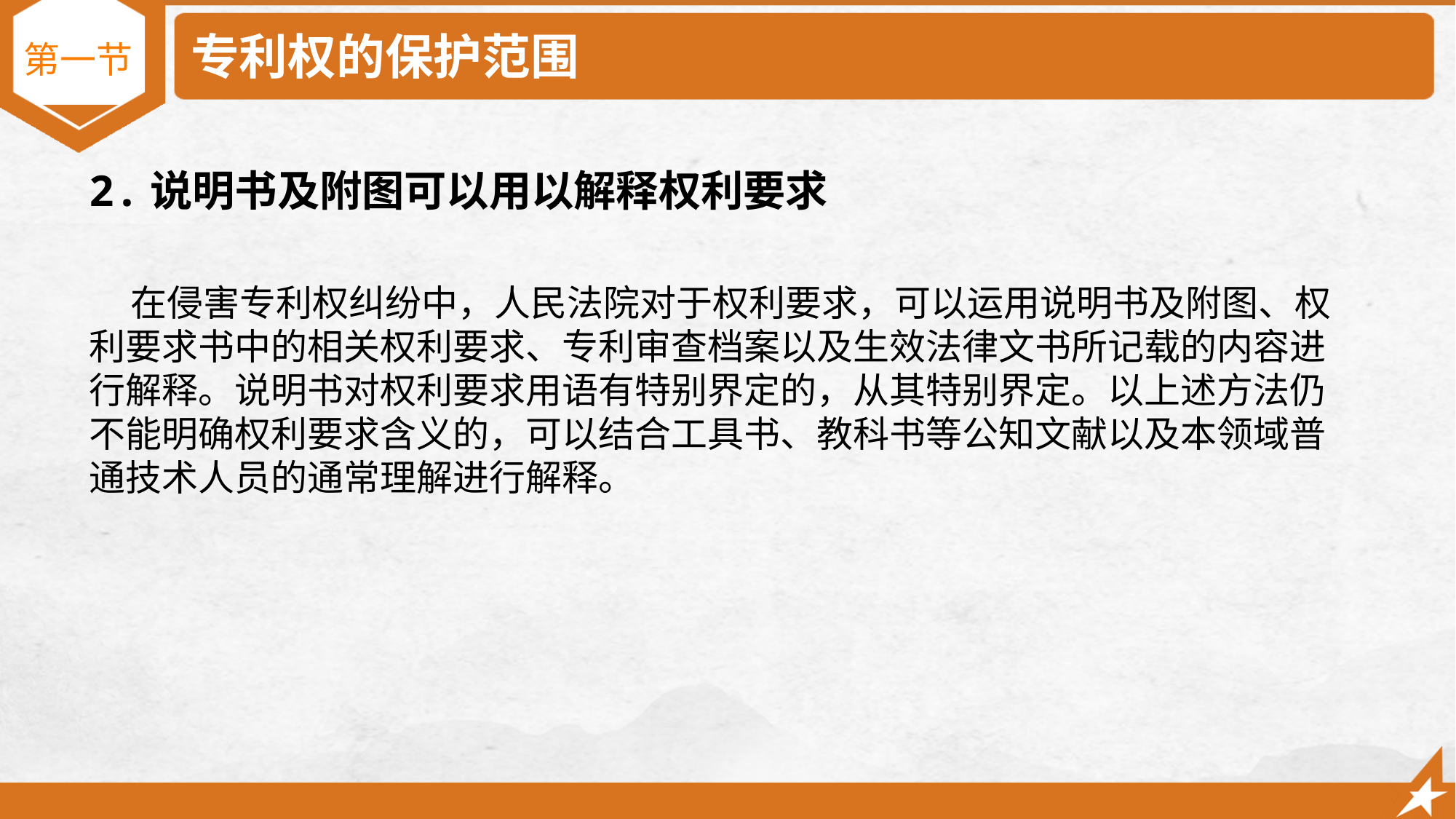

# 专利权的保护范围
第一节
2.说明书及附图可以用以解释权利要求
    在侵害专利权纠纷中，人民法院对于权利要求，可以运用说明书及附图、权利要求书中的相关权利要求、专利审查档案以及生效法律文书所记载的内容进行解释。说明书对权利要求用语有特别界定的，从其特别界定。以上述方法仍不能明确权利要求含义的，可以结合工具书、教科书等公知文献以及本领域普通技术人员的通常理解进行解释。